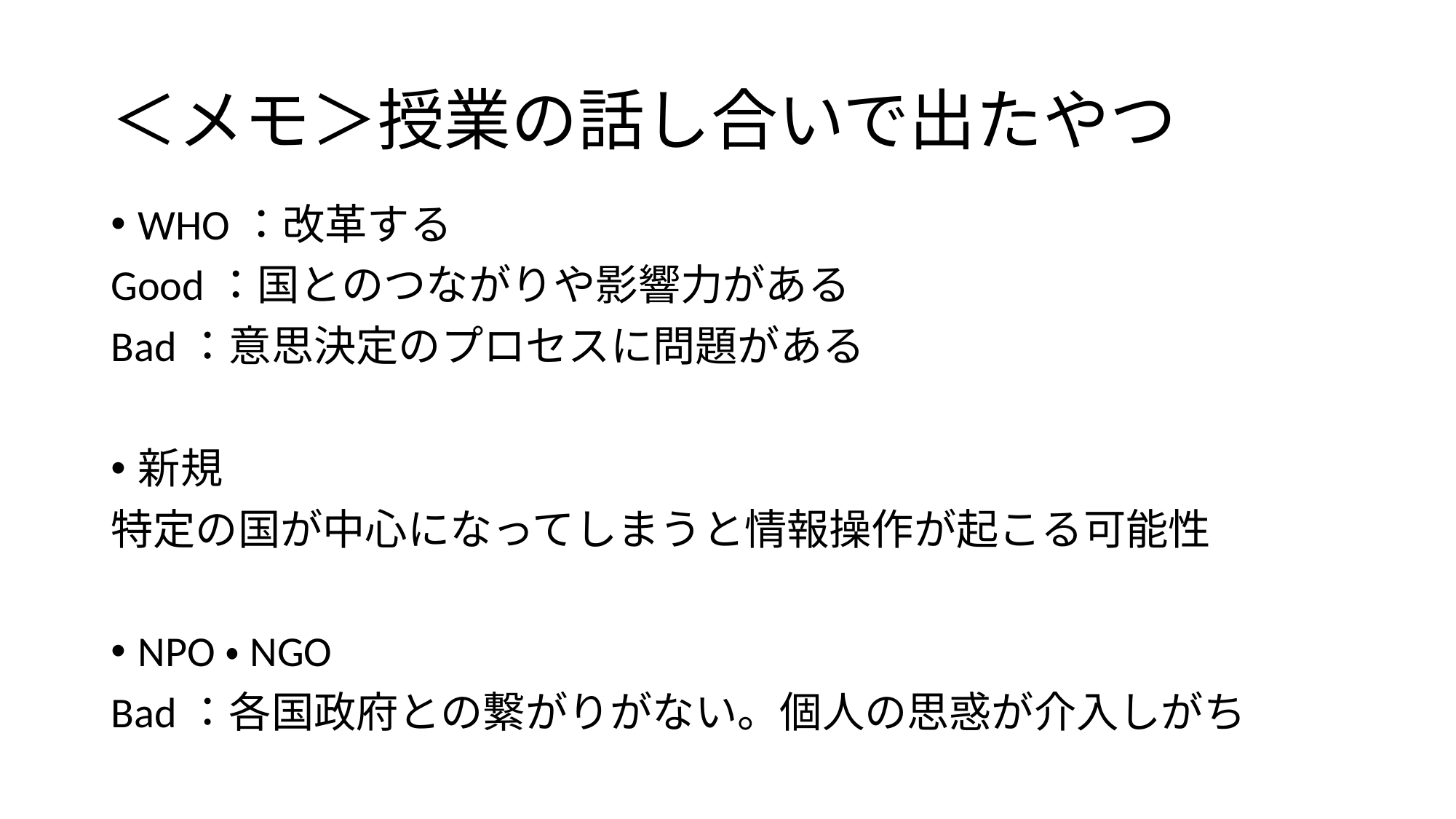

# ＜メモ＞授業の話し合いで出たやつ
WHO：改革する
Good：国とのつながりや影響力がある
Bad：意思決定のプロセスに問題がある

新規
特定の国が中心になってしまうと情報操作が起こる可能性

NPO・NGO
Bad：各国政府との繋がりがない。個人の思惑が介入しがち